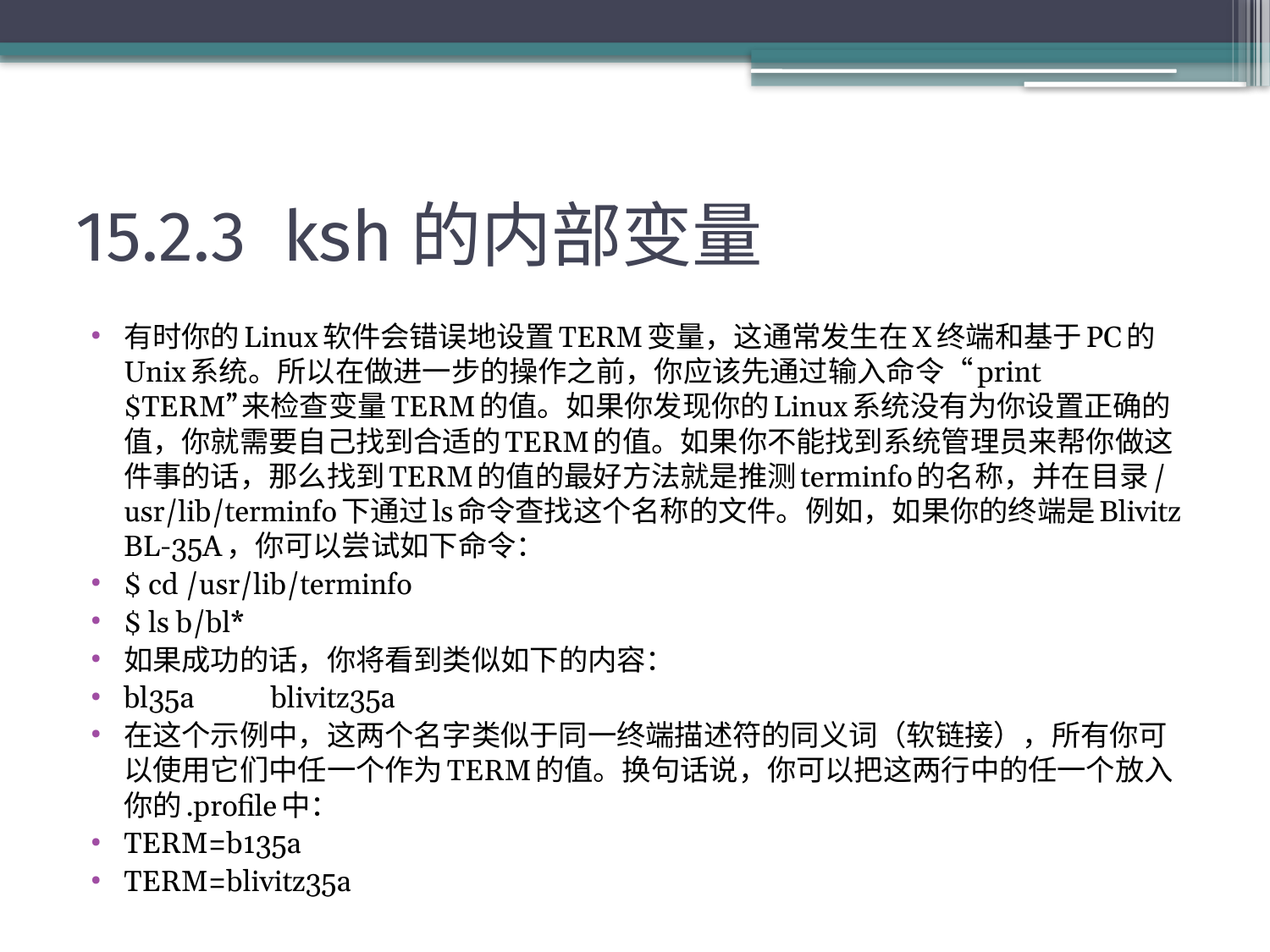

# 15.2.3  ksh的内部变量
有时你的Linux软件会错误地设置TERM变量，这通常发生在X终端和基于PC的Unix系统。所以在做进一步的操作之前，你应该先通过输入命令“print $TERM”来检查变量TERM的值。如果你发现你的Linux系统没有为你设置正确的值，你就需要自己找到合适的TERM的值。如果你不能找到系统管理员来帮你做这件事的话，那么找到TERM的值的最好方法就是推测terminfo的名称，并在目录/usr/lib/terminfo下通过ls命令查找这个名称的文件。例如，如果你的终端是Blivitz BL-35A，你可以尝试如下命令：
$ cd /usr/lib/terminfo
$ ls b/bl*
如果成功的话，你将看到类似如下的内容：
bl35a           blivitz35a
在这个示例中，这两个名字类似于同一终端描述符的同义词（软链接），所有你可以使用它们中任一个作为TERM的值。换句话说，你可以把这两行中的任一个放入你的.profile中：
TERM=b135a
TERM=blivitz35a